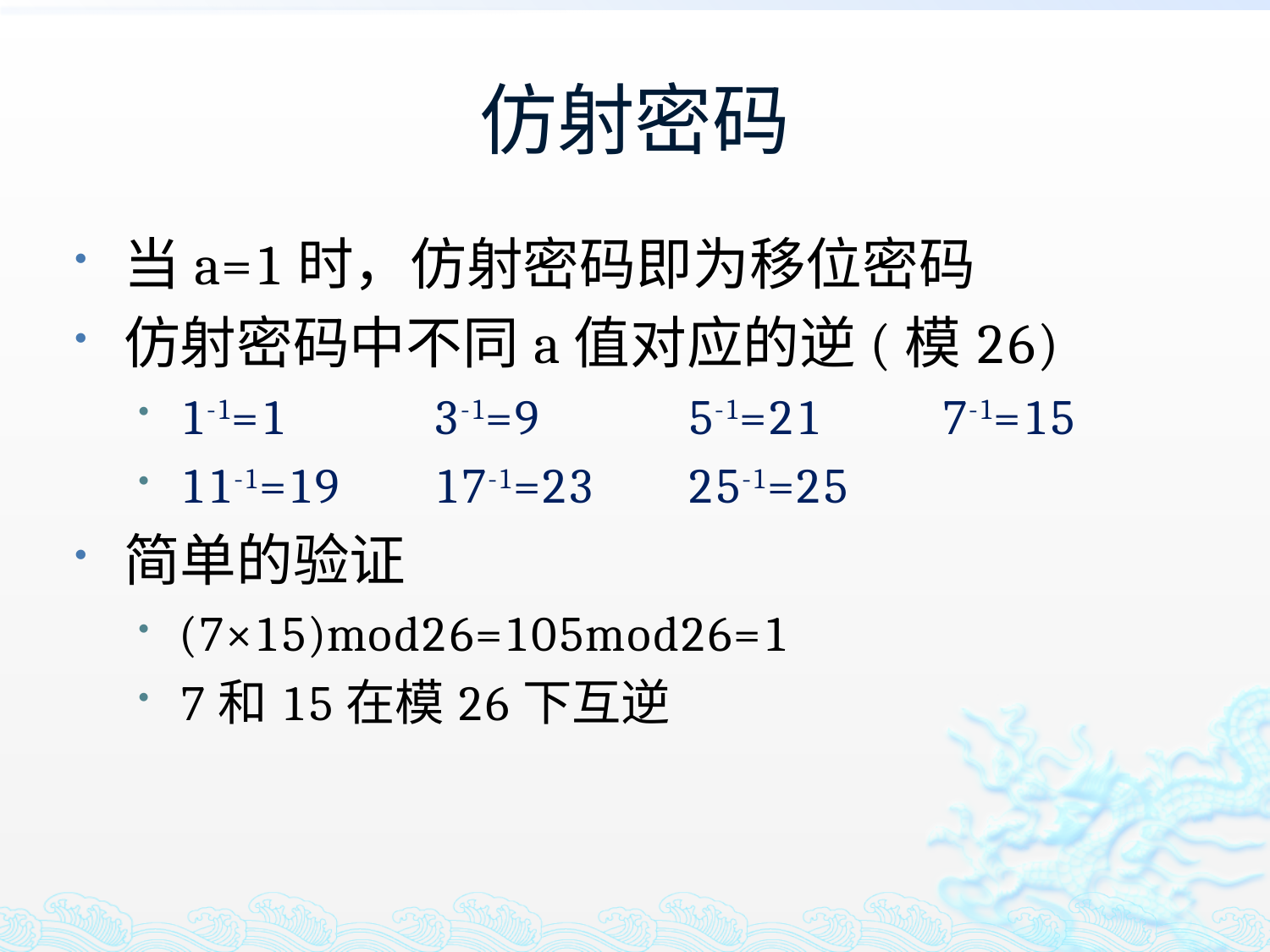

# 仿射密码
当a=1时，仿射密码即为移位密码
仿射密码中不同a值对应的逆(模26)
1-1=1		3-1=9		5-1=21	7-1=15
11-1=19	17-1=23	25-1=25
简单的验证
(7×15)mod26=105mod26=1
7和15在模26下互逆